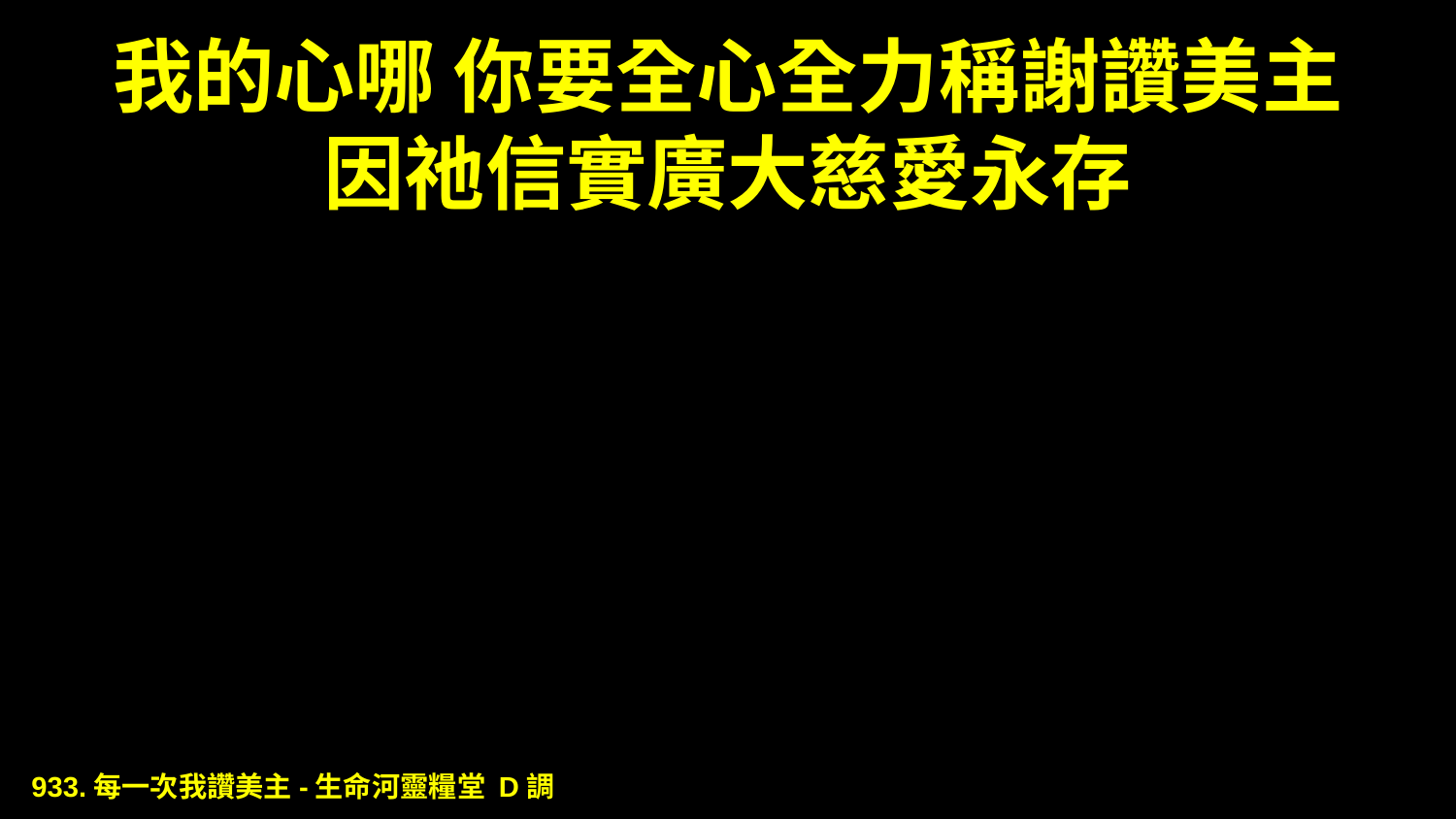

# 我的心哪 你要全心全力稱謝讚美主 因祂信實廣大慈愛永存
933.每一次我讚美主-生命河靈糧堂 D調